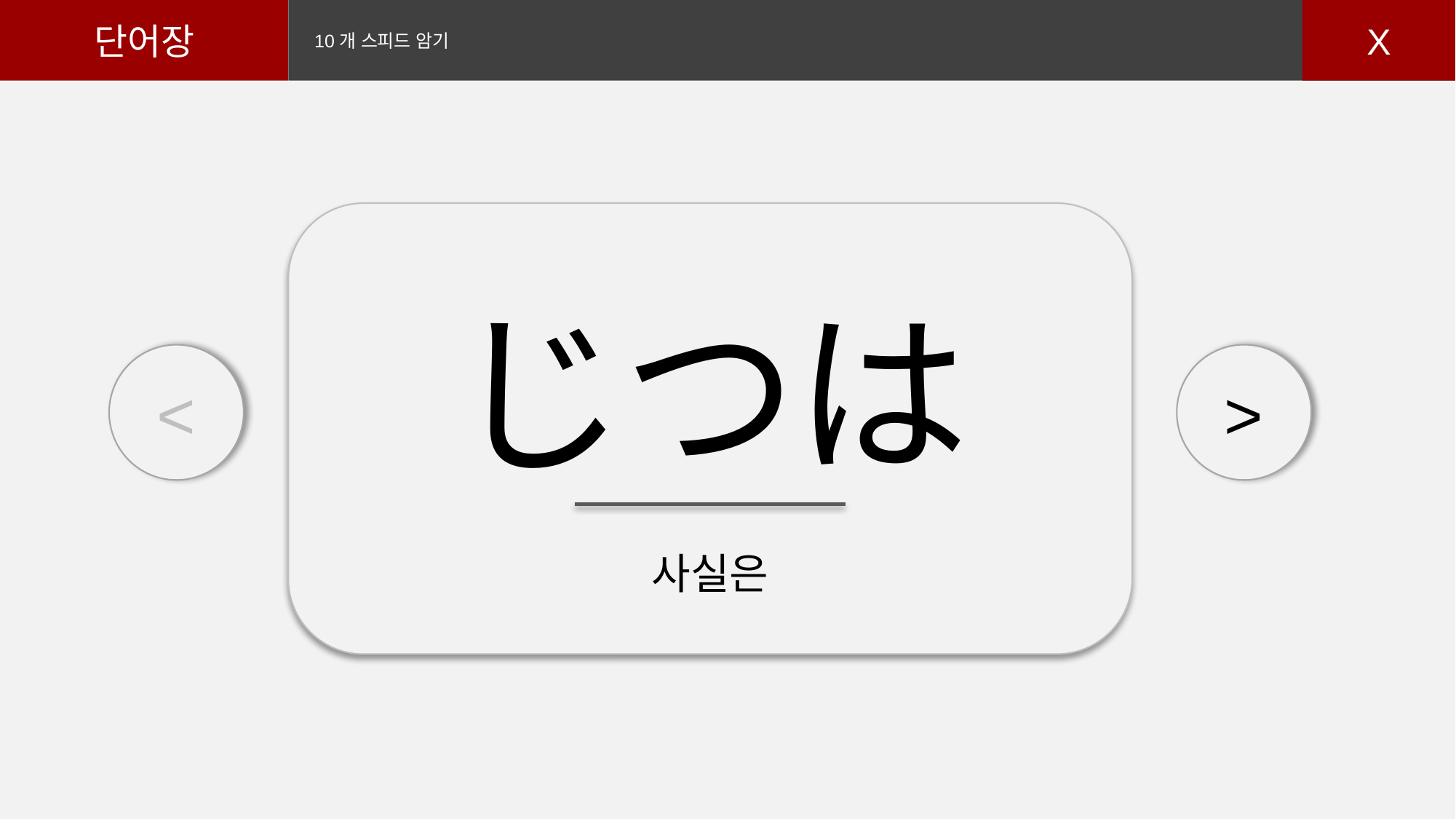

단어장
   10개 스피드 암기
X

じつは
<
>
사실은